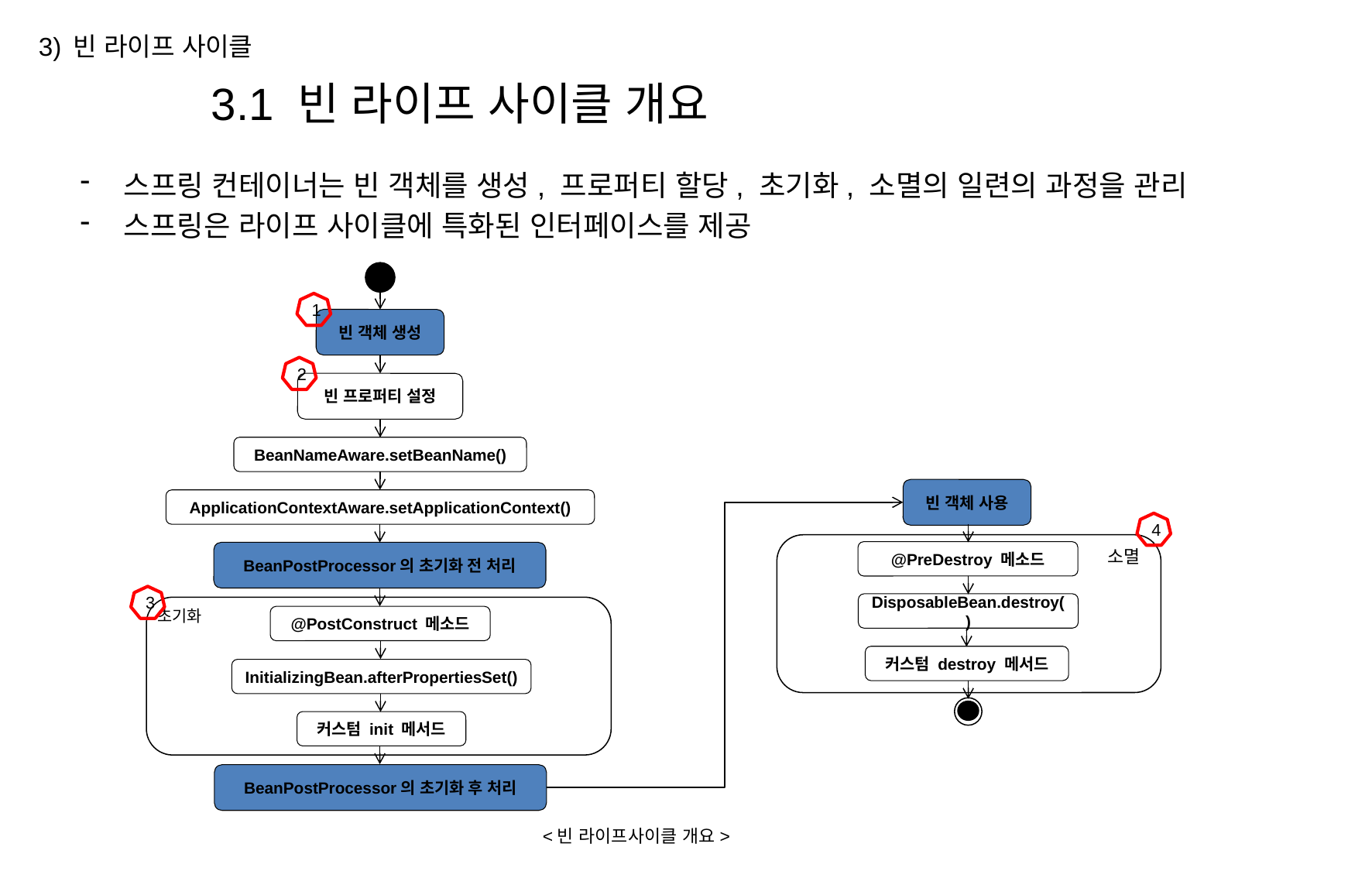

3) 빈 라이프 사이클
3.1 빈 라이프 사이클 개요
스프링 컨테이너는 빈 객체를 생성, 프로퍼티 할당, 초기화, 소멸의 일련의 과정을 관리
스프링은 라이프 사이클에 특화된 인터페이스를 제공

1
빈 객체 생성
2
빈 프로퍼티 설정
BeanNameAware.setBeanName()
빈 객체 사용
ApplicationContextAware.setApplicationContext()
4

소멸
@PreDestroy 메소드
BeanPostProcessor의 초기화 전 처리
3
DisposableBean.destroy()

초기화
@PostConstruct 메소드
커스텀 destroy 메서드
InitializingBean.afterPropertiesSet()

커스텀 init 메서드
BeanPostProcessor의 초기화 후 처리
<빈 라이프사이클 개요>